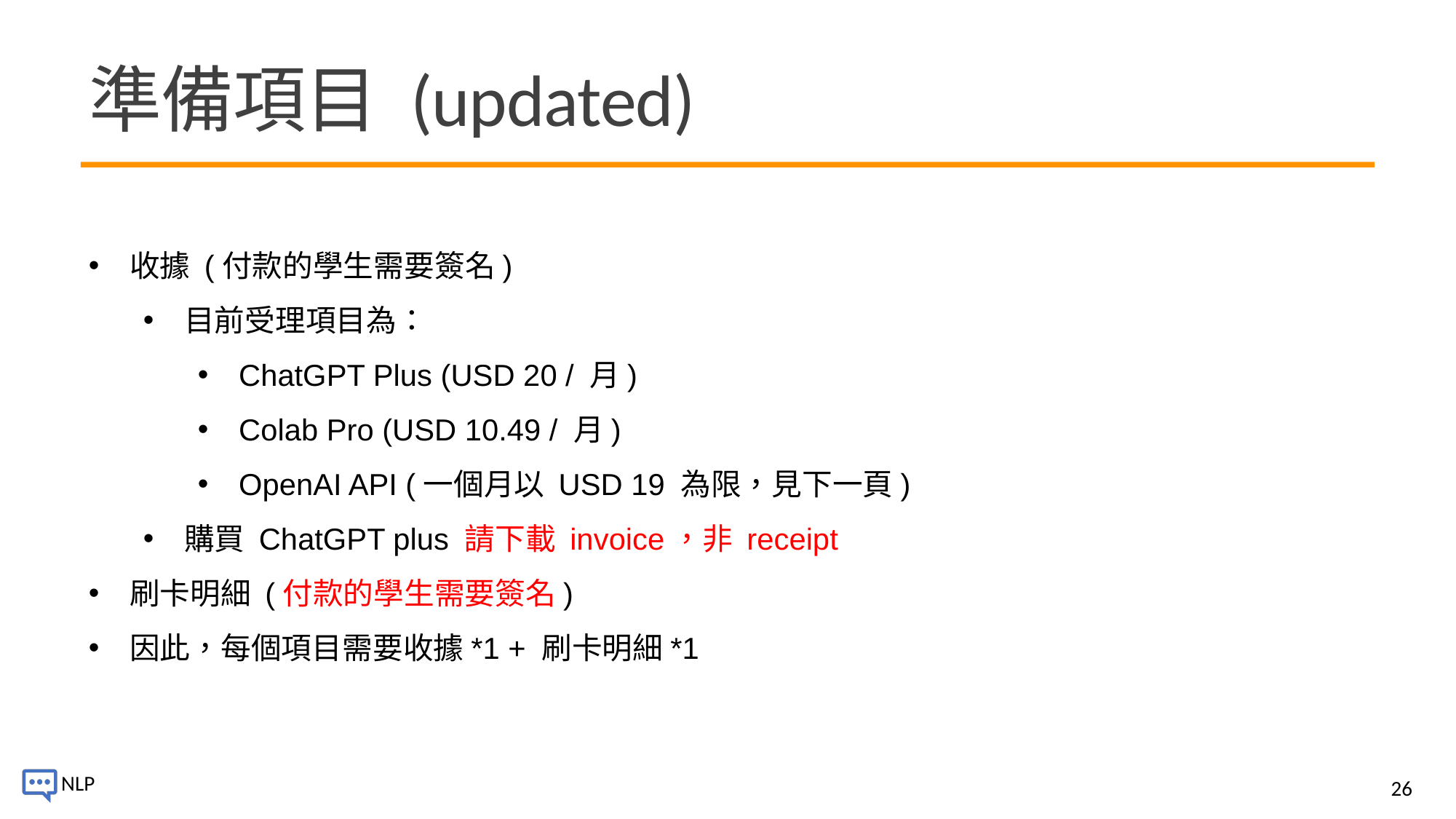

# 準備項目 (updated)
收據 (付款的學生需要簽名)
目前受理項目為：
ChatGPT Plus (USD 20 / 月)
Colab Pro (USD 10.49 / 月)
OpenAI API (一個月以 USD 19 為限，見下一頁)
購買 ChatGPT plus 請下載 invoice，非 receipt
刷卡明細 (付款的學生需要簽名)
因此，每個項目需要收據*1 + 刷卡明細*1
26